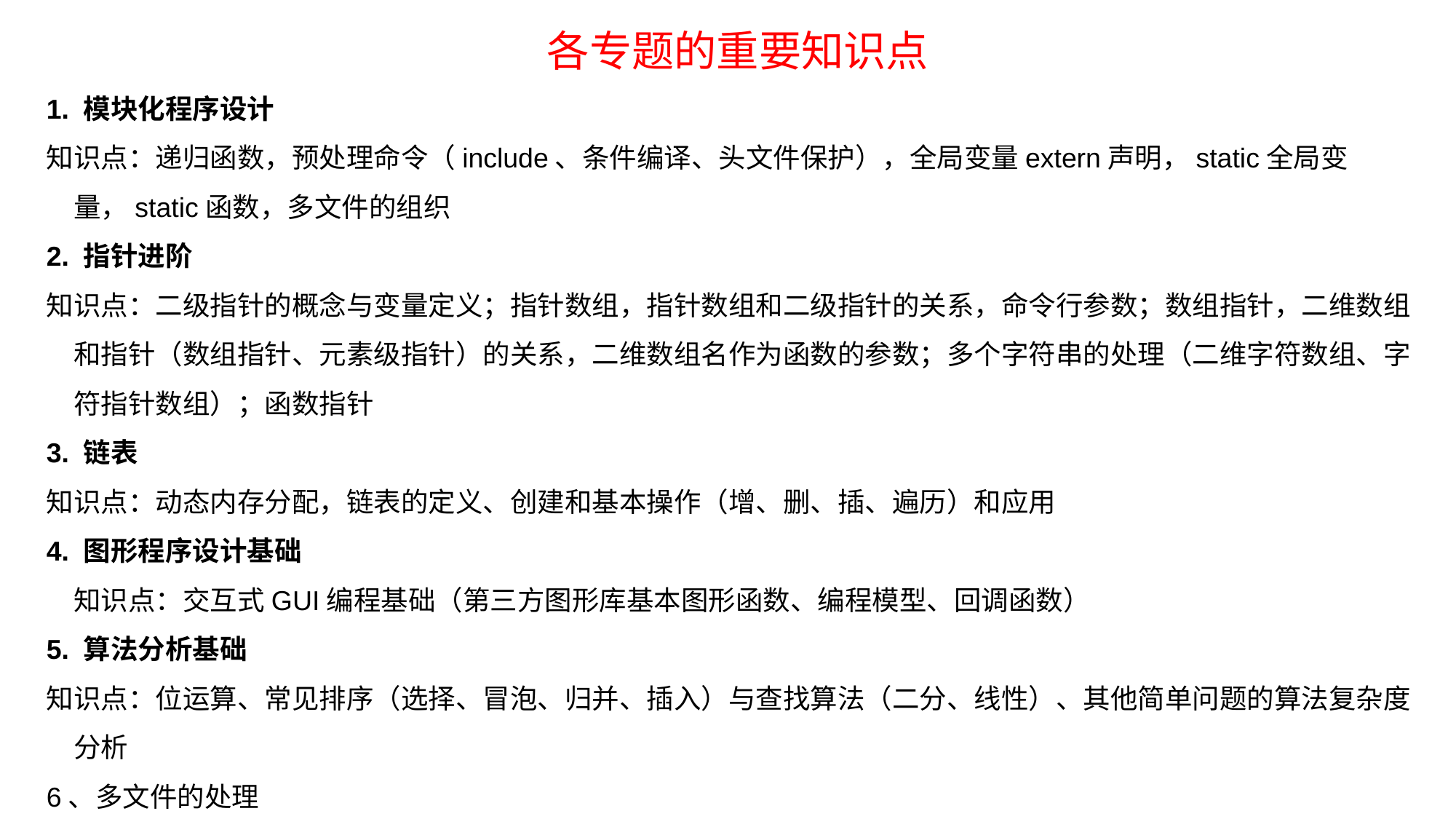

各专题的重要知识点
1. 模块化程序设计
知识点：递归函数，预处理命令（include、条件编译、头文件保护），全局变量extern声明，static全局变量，static函数，多文件的组织
2. 指针进阶
知识点：二级指针的概念与变量定义；指针数组，指针数组和二级指针的关系，命令行参数；数组指针，二维数组和指针（数组指针、元素级指针）的关系，二维数组名作为函数的参数；多个字符串的处理（二维字符数组、字符指针数组）；函数指针
3. 链表
知识点：动态内存分配，链表的定义、创建和基本操作（增、删、插、遍历）和应用
4. 图形程序设计基础
知识点：交互式GUI编程基础（第三方图形库基本图形函数、编程模型、回调函数）
5. 算法分析基础
知识点：位运算、常见排序（选择、冒泡、归并、插入）与查找算法（二分、线性）、其他简单问题的算法复杂度分析
6、多文件的处理